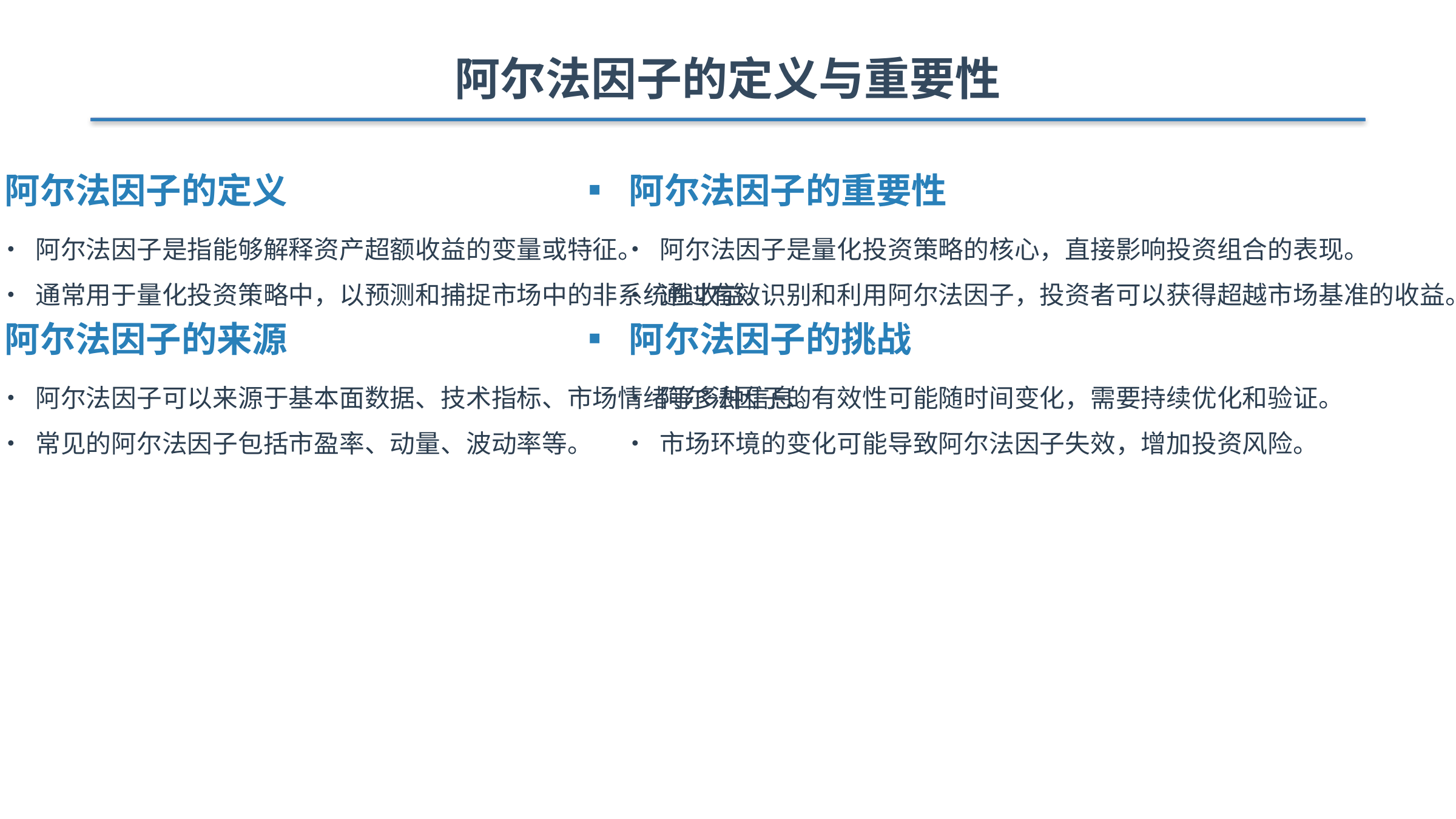

阿尔法因子的定义与重要性

▪ 阿尔法因子的定义
• 阿尔法因子是指能够解释资产超额收益的变量或特征。
• 通常用于量化投资策略中，以预测和捕捉市场中的非系统性收益。
▪ 阿尔法因子的来源
• 阿尔法因子可以来源于基本面数据、技术指标、市场情绪等多种信息。
• 常见的阿尔法因子包括市盈率、动量、波动率等。

▪ 阿尔法因子的重要性
• 阿尔法因子是量化投资策略的核心，直接影响投资组合的表现。
• 通过有效识别和利用阿尔法因子，投资者可以获得超越市场基准的收益。
▪ 阿尔法因子的挑战
• 阿尔法因子的有效性可能随时间变化，需要持续优化和验证。
• 市场环境的变化可能导致阿尔法因子失效，增加投资风险。